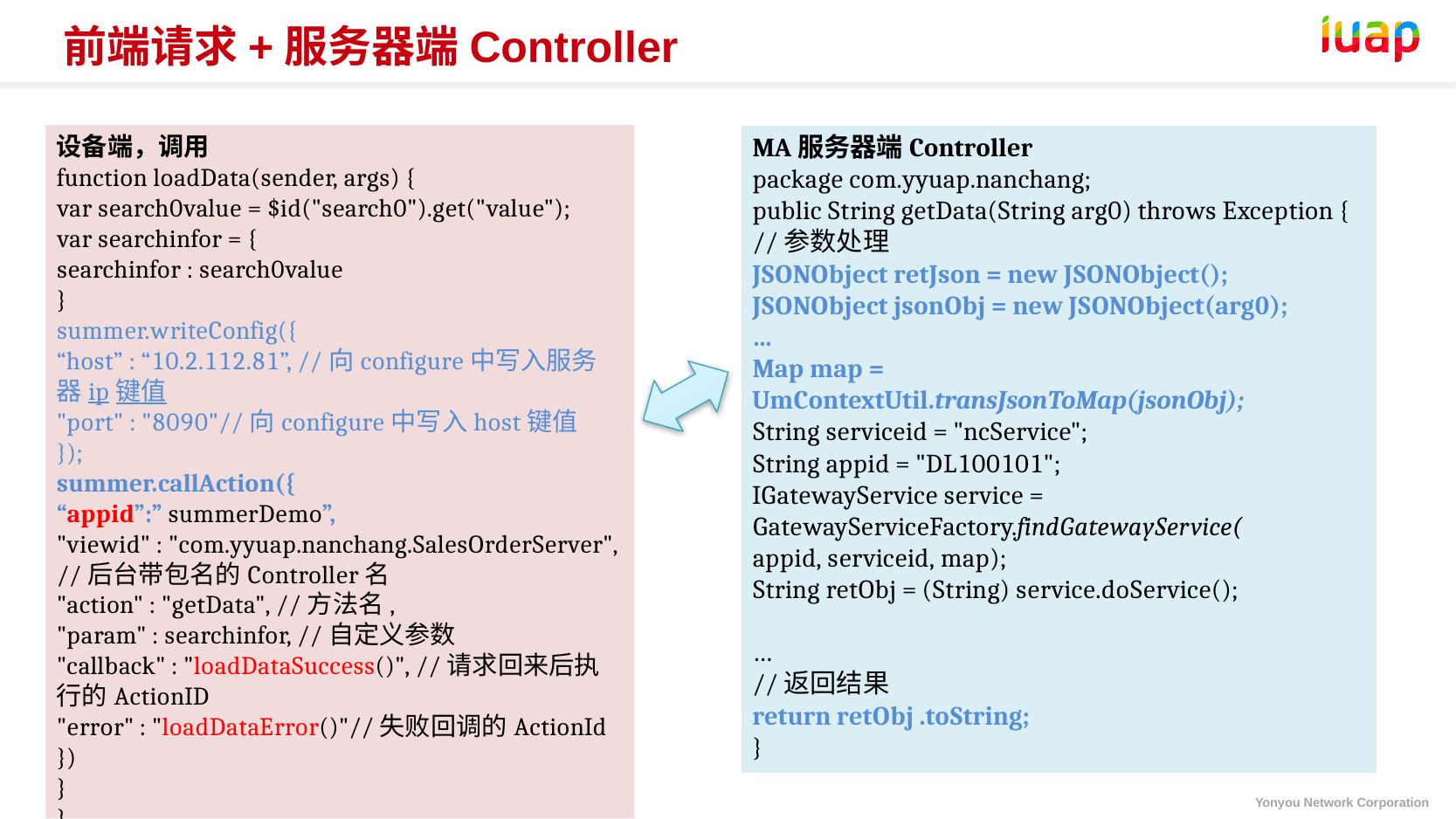

# 前端请求+服务器端Controller
设备端，调用
function loadData(sender, args) {
var search0value = $id("search0").get("value");
var searchinfor = {
searchinfor : search0value
}
summer.writeConfig({
“host” : “10.2.112.81”, //向configure中写入服务器ip键值
"port" : "8090"//向configure中写入host键值
});
summer.callAction({
“appid”:” summerDemo”,
"viewid" : "com.yyuap.nanchang.SalesOrderServer", //后台带包名的Controller名
"action" : "getData", //方法名,
"param" : searchinfor, //自定义参数
"callback" : "loadDataSuccess()", //请求回来后执行的ActionID
"error" : "loadDataError()"//失败回调的ActionId
})
}
}
MA服务器端Controller
package com.yyuap.nanchang;
public String getData(String arg0) throws Exception {
//参数处理
JSONObject retJson = new JSONObject();
JSONObject jsonObj = new JSONObject(arg0);
…
Map map = UmContextUtil.transJsonToMap(jsonObj);
String serviceid = "ncService";
String appid = "DL100101";
IGatewayService service = GatewayServiceFactory.findGatewayService(
appid, serviceid, map);
String retObj = (String) service.doService();

…
//返回结果
return retObj .toString;
}